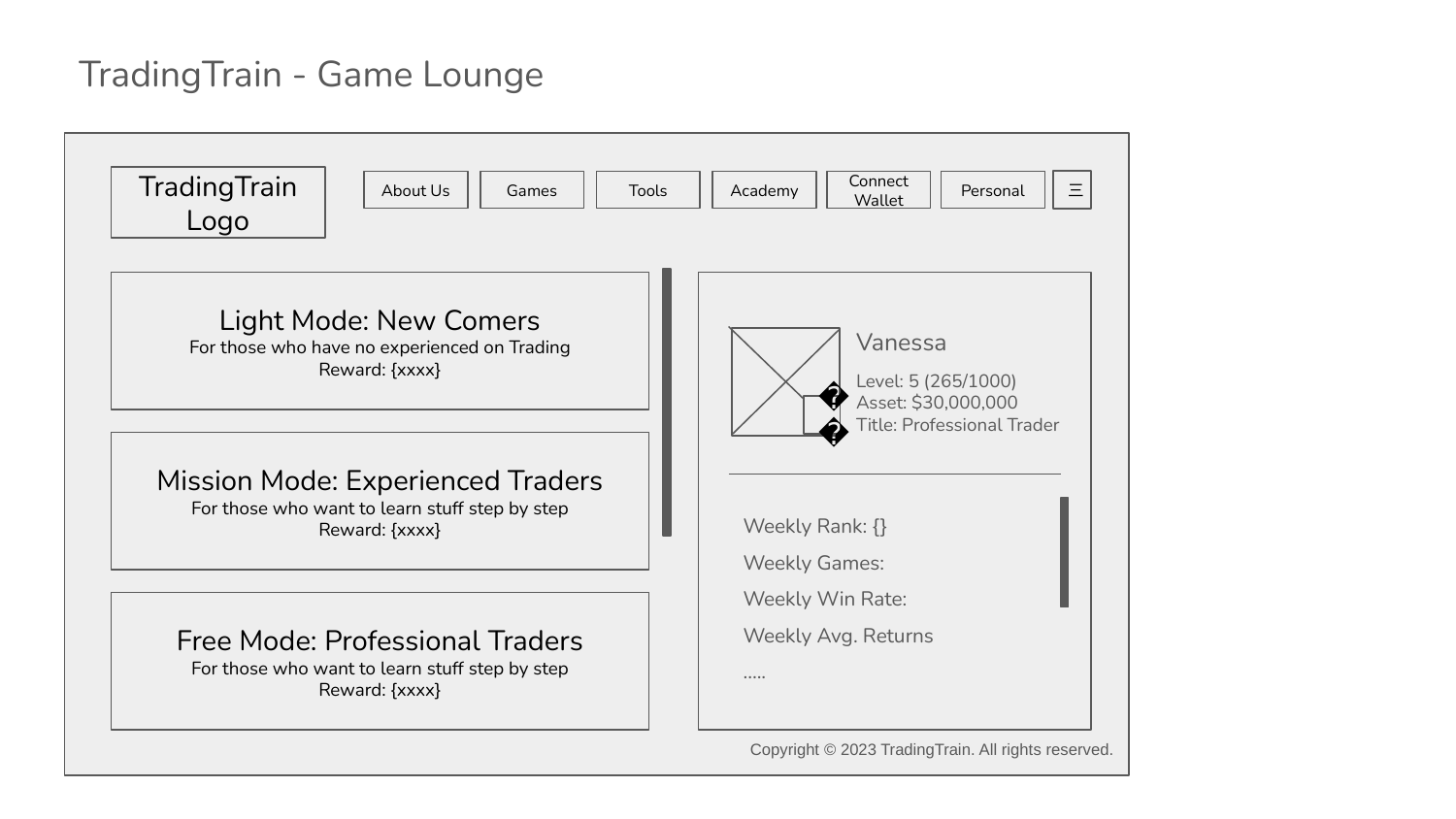

TradingTrain - Game Lounge

TradingTrain Logo
三
Games
Tools
Academy
Personal
About Us
Connect Wallet

Light Mode: New Comers
For those who have no experienced on Trading
Reward: {xxxx}

Vanessa

🖎
Level: 5 (265/1000)
Asset: $30,000,000
Title: Professional Trader
Mission Mode: Experienced Traders
For those who want to learn stuff step by step
Reward: {xxxx}
Weekly Rank: {}
Weekly Games:
Weekly Win Rate:
Weekly Avg. Returns
…..

Free Mode: Professional Traders
For those who want to learn stuff step by step
Reward: {xxxx}
Copyright © 2023 TradingTrain. All rights reserved.